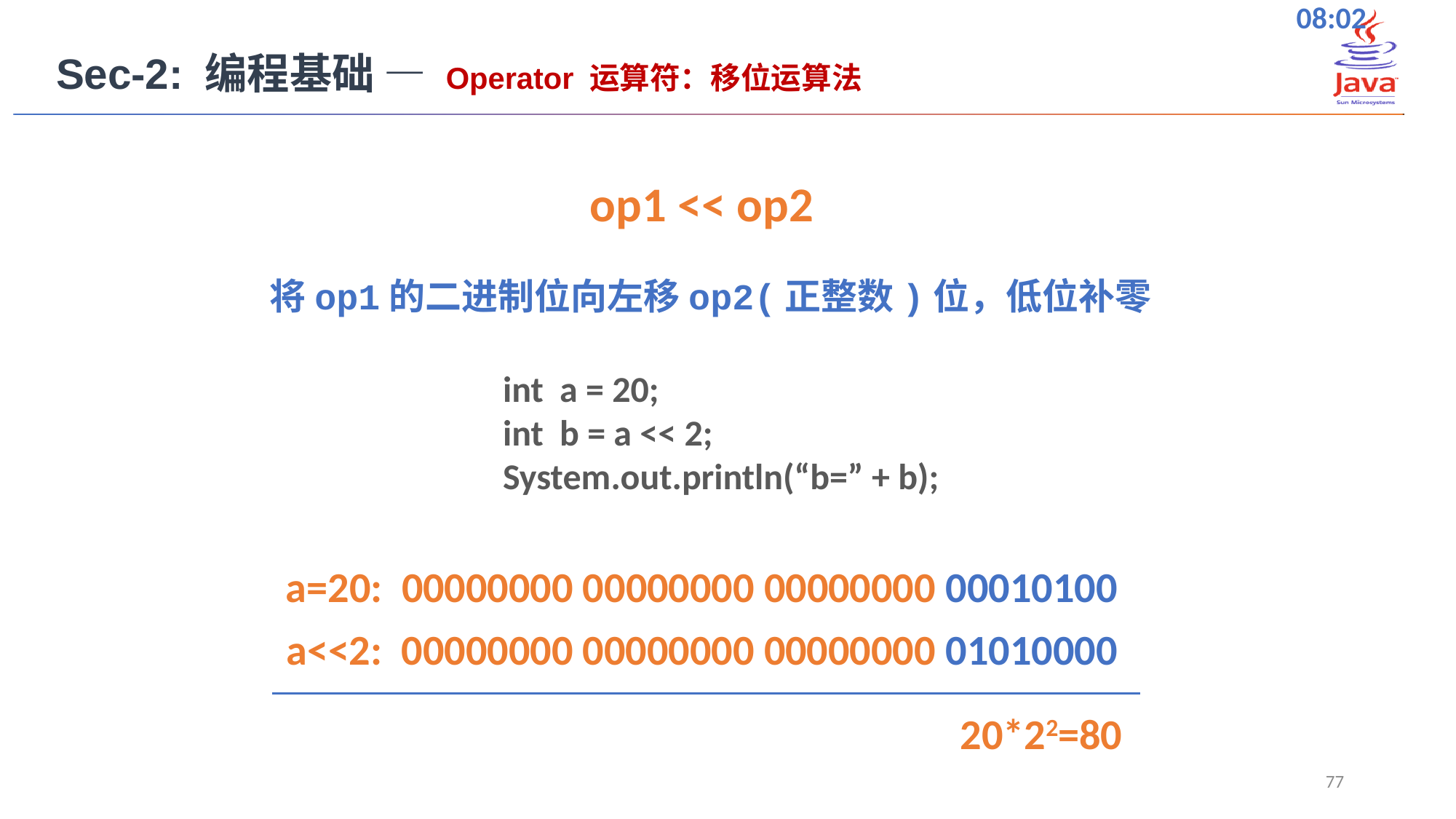

Sec-2: 编程基础 — Operator 运算符：移位运算法
op1 << op2
将op1的二进制位向左移op2(正整数)位，低位补零
int  a = 20;
int  b = a << 2;
System.out.println(“b=” + b);
a=20:  00000000 00000000 00000000 00010100
a<<2:  00000000 00000000 00000000 01010000
20*22=80
77